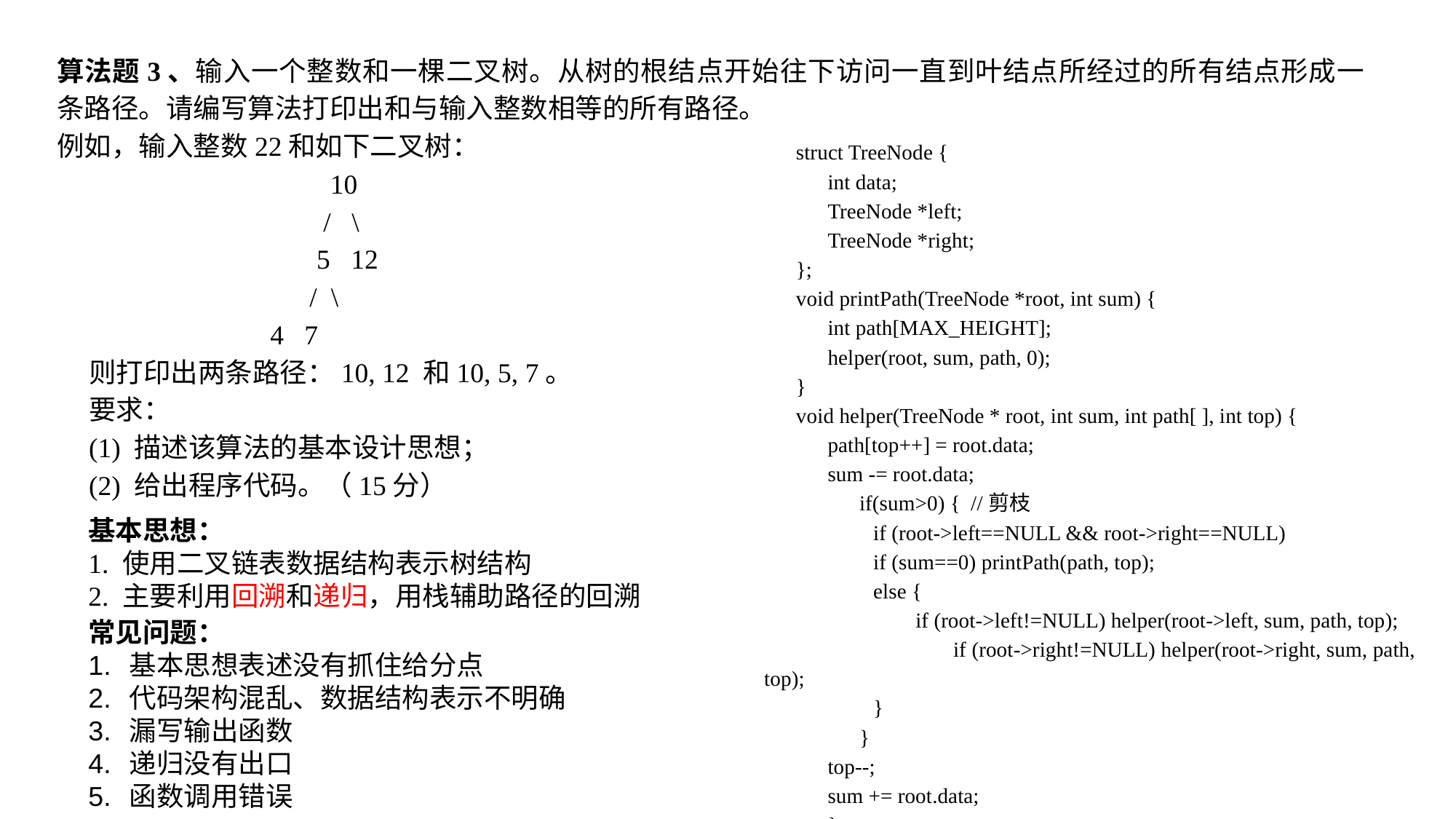

算法题3、输入一个整数和一棵二叉树。从树的根结点开始往下访问一直到叶结点所经过的所有结点形成一条路径。请编写算法打印出和与输入整数相等的所有路径。
例如，输入整数22和如下二叉树：
       		    10
 		   /   \
  		  5   12
 		 /  \
                 4   7
则打印出两条路径：10, 12 和10, 5, 7。
要求：
(1) 描述该算法的基本设计思想；
(2) 给出程序代码。（15分）
struct TreeNode {
      int data;
      TreeNode *left;
      TreeNode *right;
};
void printPath(TreeNode *root, int sum) {
      int path[MAX_HEIGHT];
      helper(root, sum, path, 0);
}
void helper(TreeNode * root, int sum, int path[ ], int top) {
      path[top++] = root.data;
      sum -= root.data;
            if(sum>0) {  //剪枝
	if (root->left==NULL && root->right==NULL)
	if (sum==0) printPath(path, top);
	else {
             	        if (root->left!=NULL) helper(root->left, sum, path, top);
                            if (root->right!=NULL) helper(root->right, sum, path, top);
  	}
            }
      top--;
      sum += root.data;
      }
基本思想：
1. 使用二叉链表数据结构表示树结构
2. 主要利用回溯和递归，用栈辅助路径的回溯
常见问题：
基本思想表述没有抓住给分点
代码架构混乱、数据结构表示不明确
漏写输出函数
递归没有出口
函数调用错误